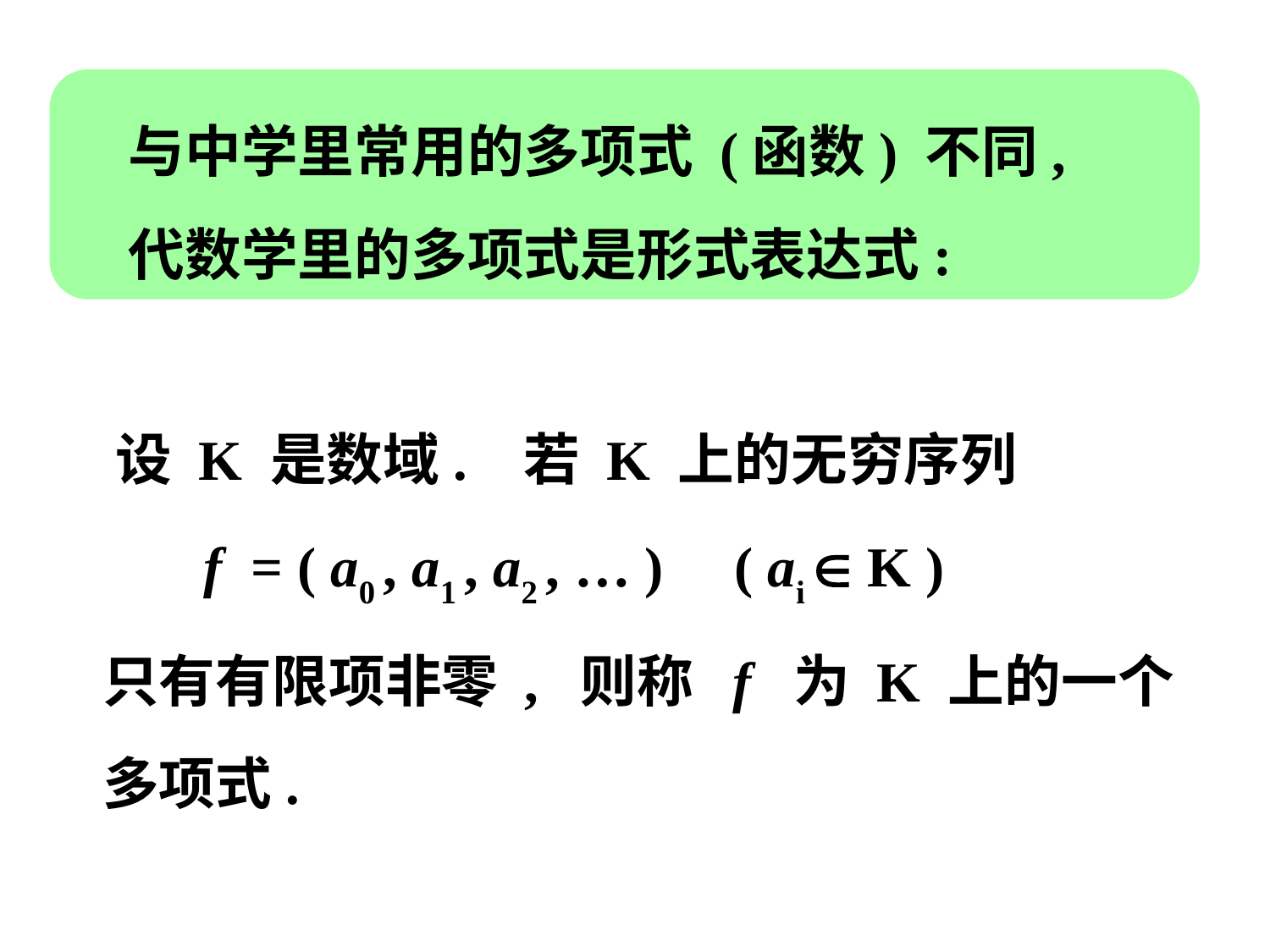

与中学里常用的多项式 (函数) 不同,
   代数学里的多项式是形式表达式:

  设 K 是数域.   若 K 上的无穷序列
         f  = ( a0 , a1 , a2 , … )     ( ai ∈ K )
 只有有限项非零 ,  则称  f  为 K 上的一个
 多项式.